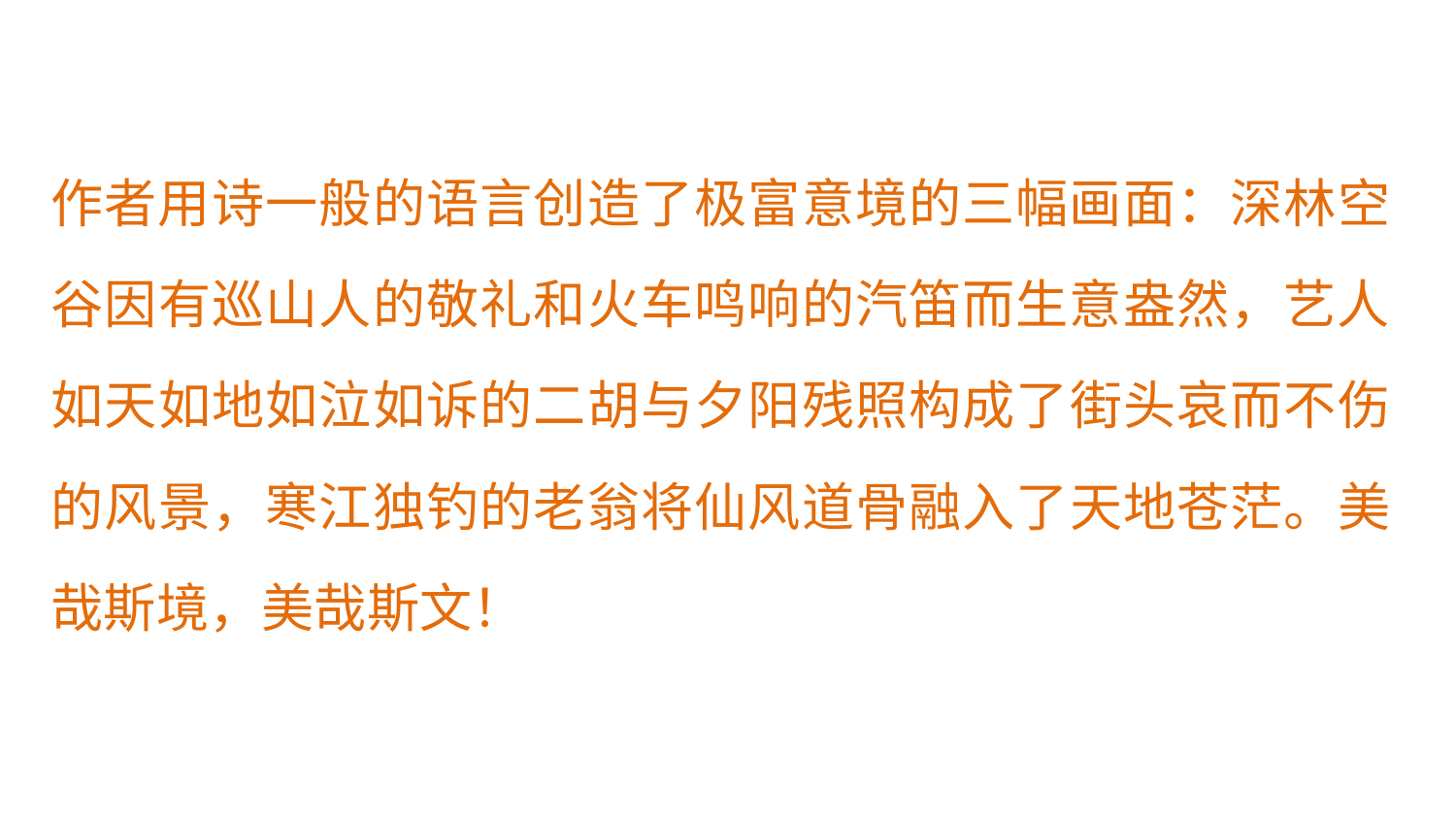

作者用诗一般的语言创造了极富意境的三幅画面：深林空谷因有巡山人的敬礼和火车鸣响的汽笛而生意盎然，艺人如天如地如泣如诉的二胡与夕阳残照构成了街头哀而不伤的风景，寒江独钓的老翁将仙风道骨融入了天地苍茫。美哉斯境，美哉斯文！